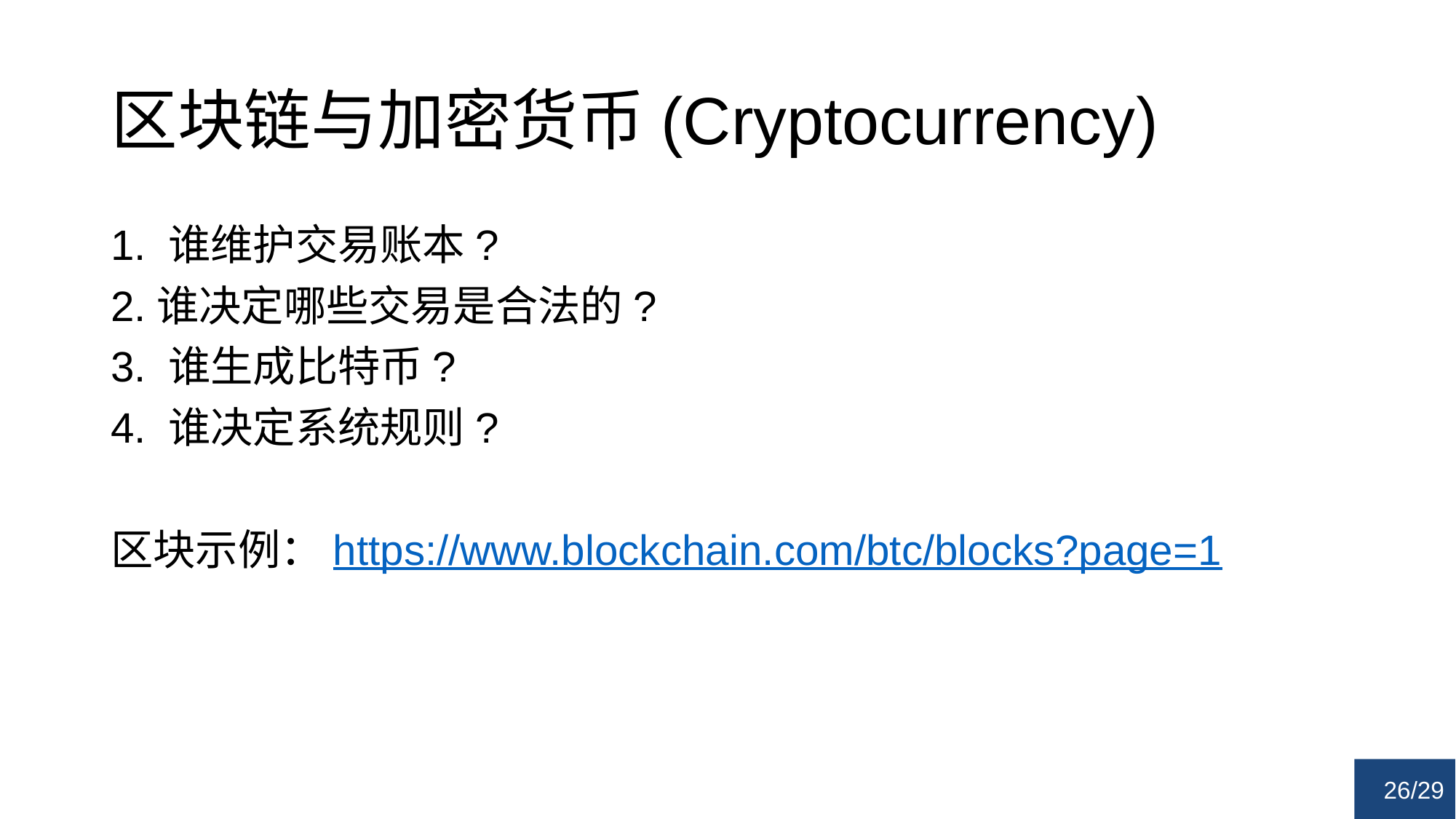

# 区块链与加密货币(Cryptocurrency)
1. 谁维护交易账本?
2.谁决定哪些交易是合法的?
3. 谁生成比特币?
4. 谁决定系统规则?

区块示例：https://www.blockchain.com/btc/blocks?page=1

26/29